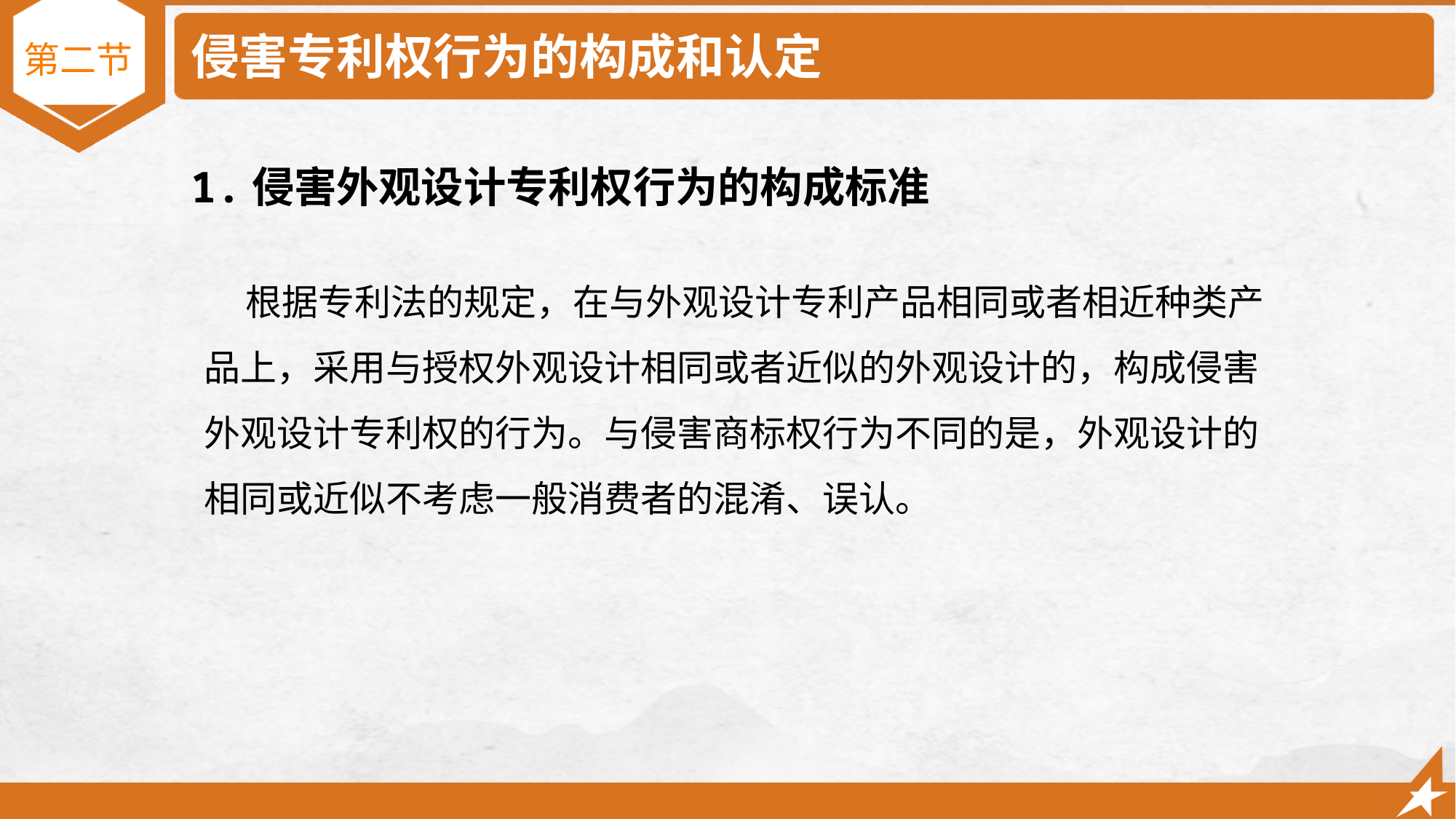

侵害专利权行为的构成和认定
第二节
1.侵害外观设计专利权行为的构成标准
    根据专利法的规定，在与外观设计专利产品相同或者相近种类产品上，采用与授权外观设计相同或者近似的外观设计的，构成侵害外观设计专利权的行为。与侵害商标权行为不同的是，外观设计的相同或近似不考虑一般消费者的混淆、误认。